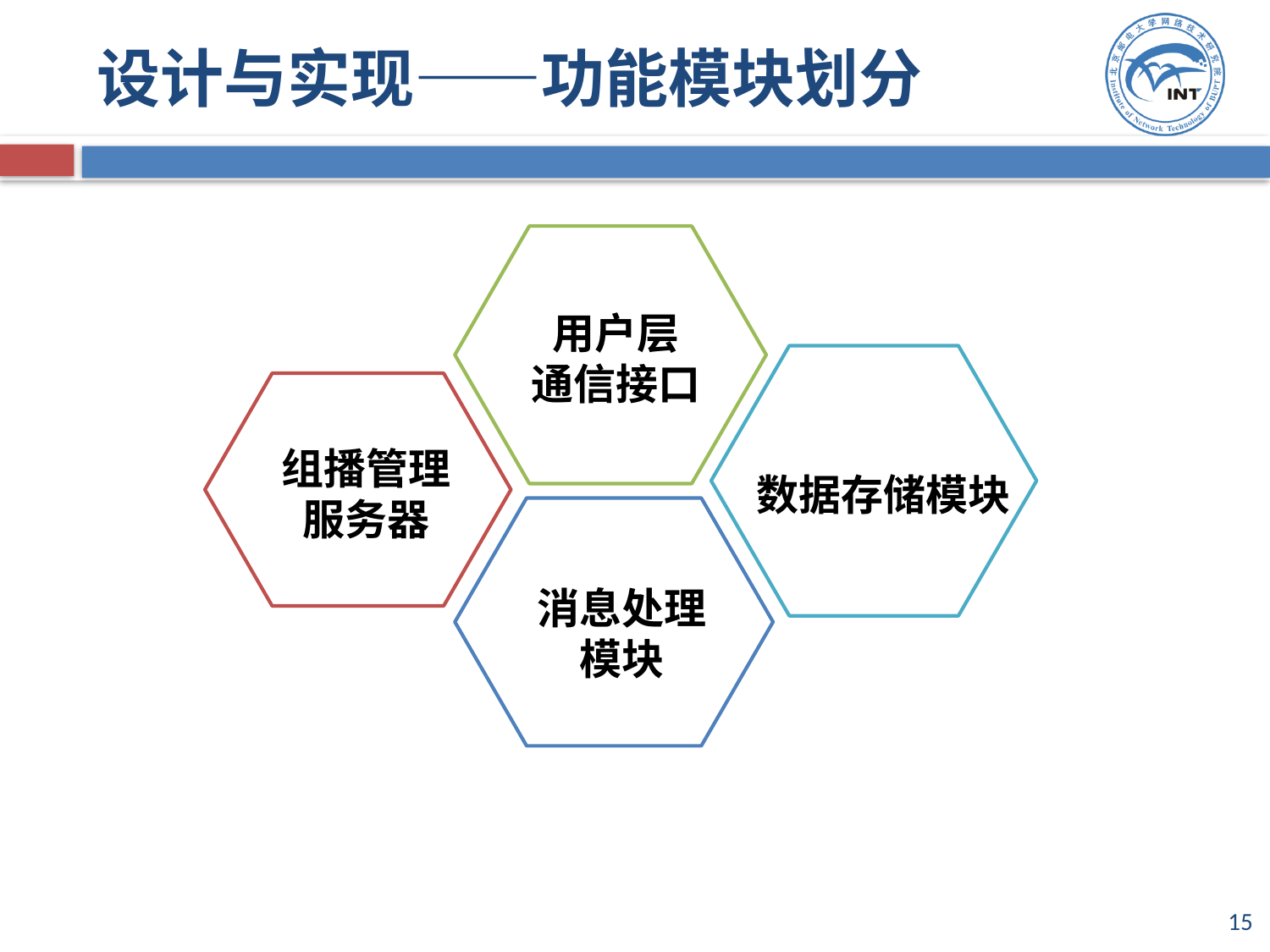

# 设计与实现——功能模块划分

用户层
通信接口

组播管理
服务器
数据存储模块

消息处理
模块
15